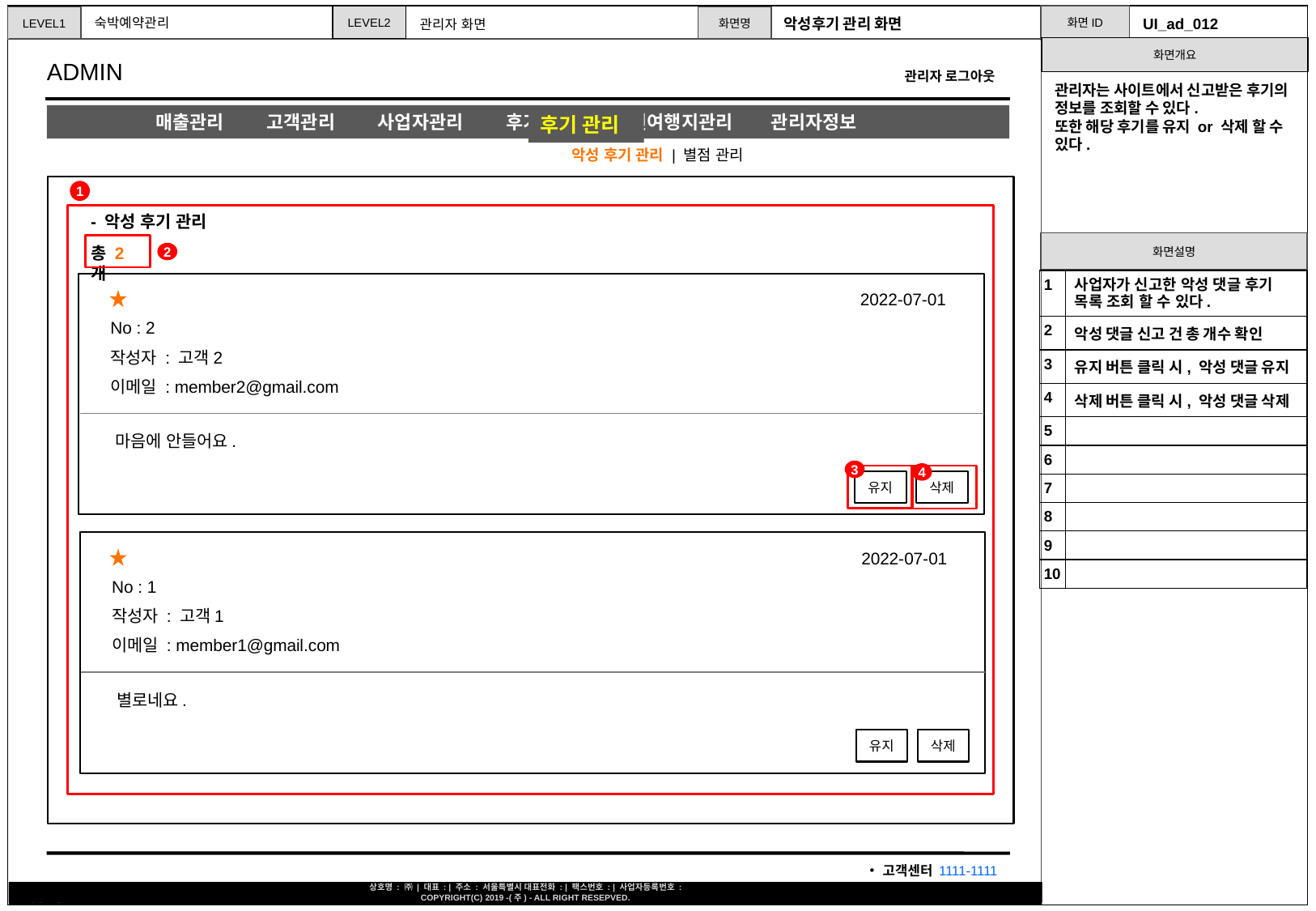

악성후기 관리 화면
UI_ad_012
숙박예약관리
관리자 화면
관리자는 사이트에서 신고받은 후기의 정보를 조회할 수 있다.
또한 해당 후기를 유지 or 삭제 할 수 있다.
후기 관리
악성 후기 관리 | 별점 관리

1
- 악성 후기 관리

총 2 개
2
| 1 | 사업자가 신고한 악성 댓글 후기 목록 조회 할 수 있다. |
| --- | --- |
| 2 | 악성 댓글 신고 건 총 개수 확인 |
| 3 | 유지 버튼 클릭 시, 악성 댓글 유지 |
| 4 | 삭제 버튼 클릭 시, 악성 댓글 삭제 |
| 5 |  |
| 6 |  |
| 7 |  |
| 8 |  |
| 9 |  |
| 10 |  |

2022-07-01

No : 2
작성자 : 고객2
이메일 : member2@gmail.com
마음에 안들어요.
3
4

유지
삭제

2022-07-01

No : 1
작성자 : 고객1
이메일 : member1@gmail.com
별로네요.
유지
삭제